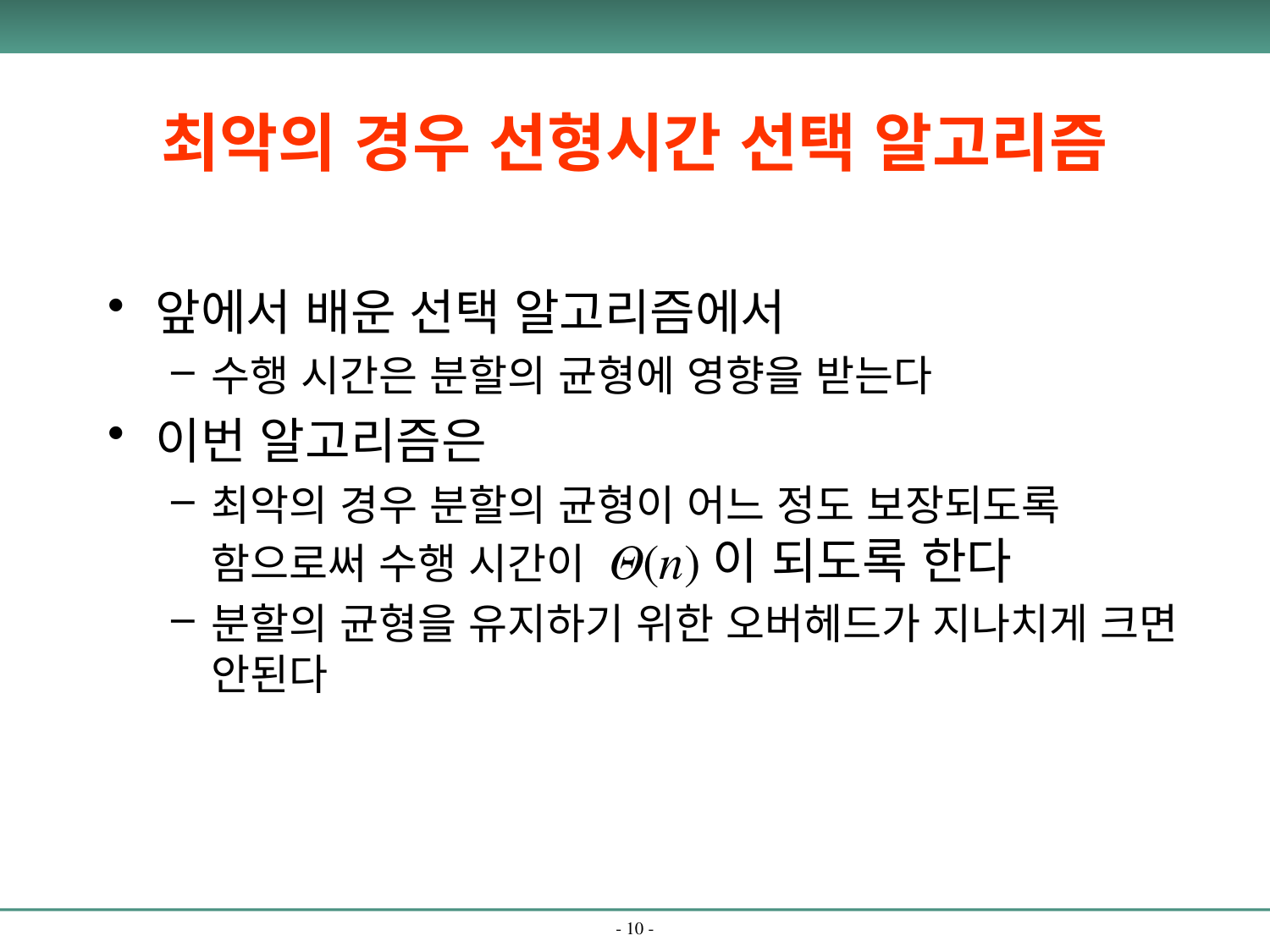

# 최악의 경우 선형시간 선택 알고리즘
앞에서 배운 선택 알고리즘에서
수행 시간은 분할의 균형에 영향을 받는다
이번 알고리즘은
최악의 경우 분할의 균형이 어느 정도 보장되도록 함으로써 수행 시간이 Θ(n)이 되도록 한다
분할의 균형을 유지하기 위한 오버헤드가 지나치게 크면 안된다